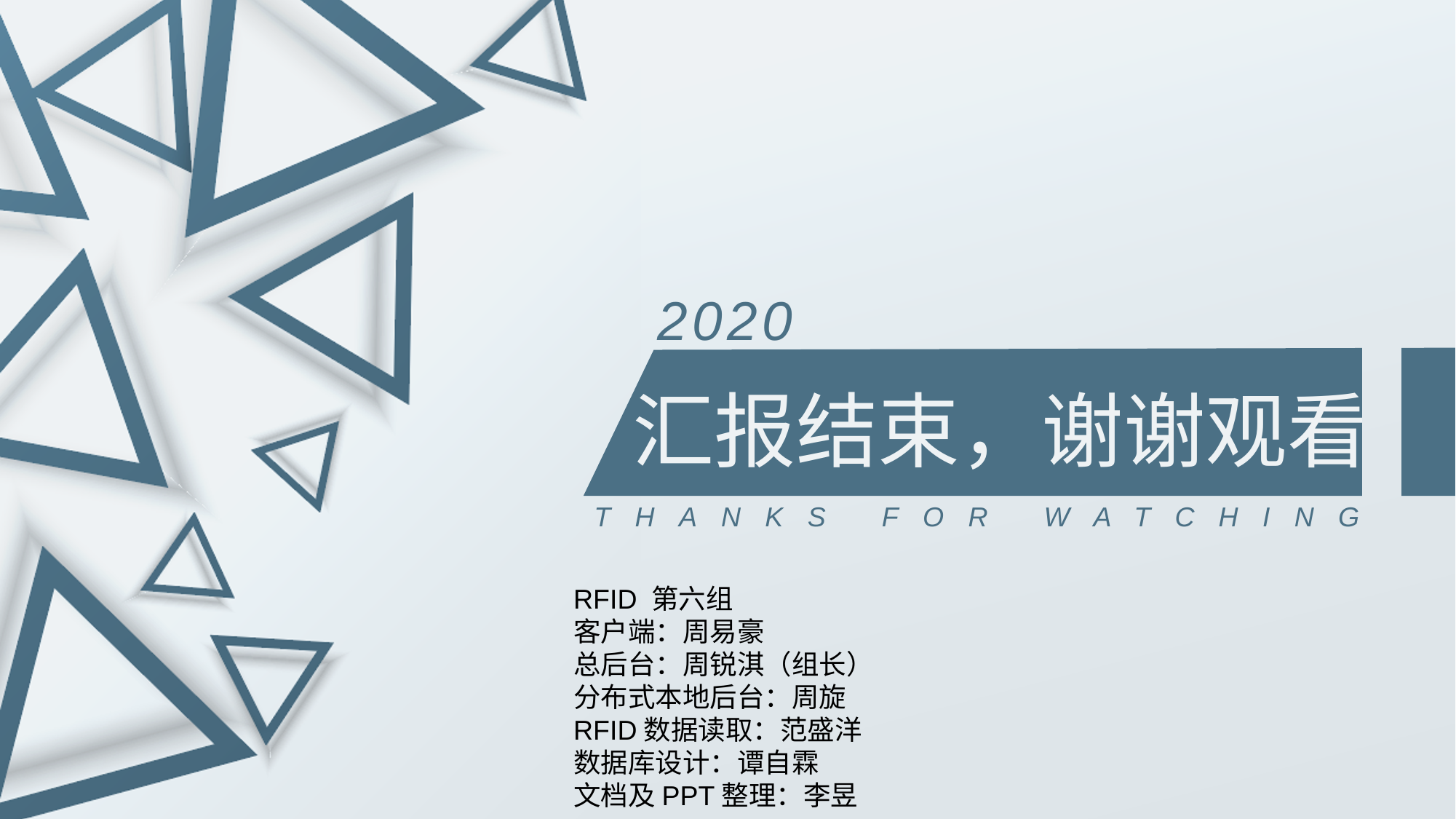

2020

汇报结束，谢谢观看
THANKS FOR WATCHING
RFID 第六组
客户端：周易豪
总后台：周锐淇（组长）
分布式本地后台：周旋
RFID数据读取：范盛洋
数据库设计：谭自霖
文档及PPT整理：李昱